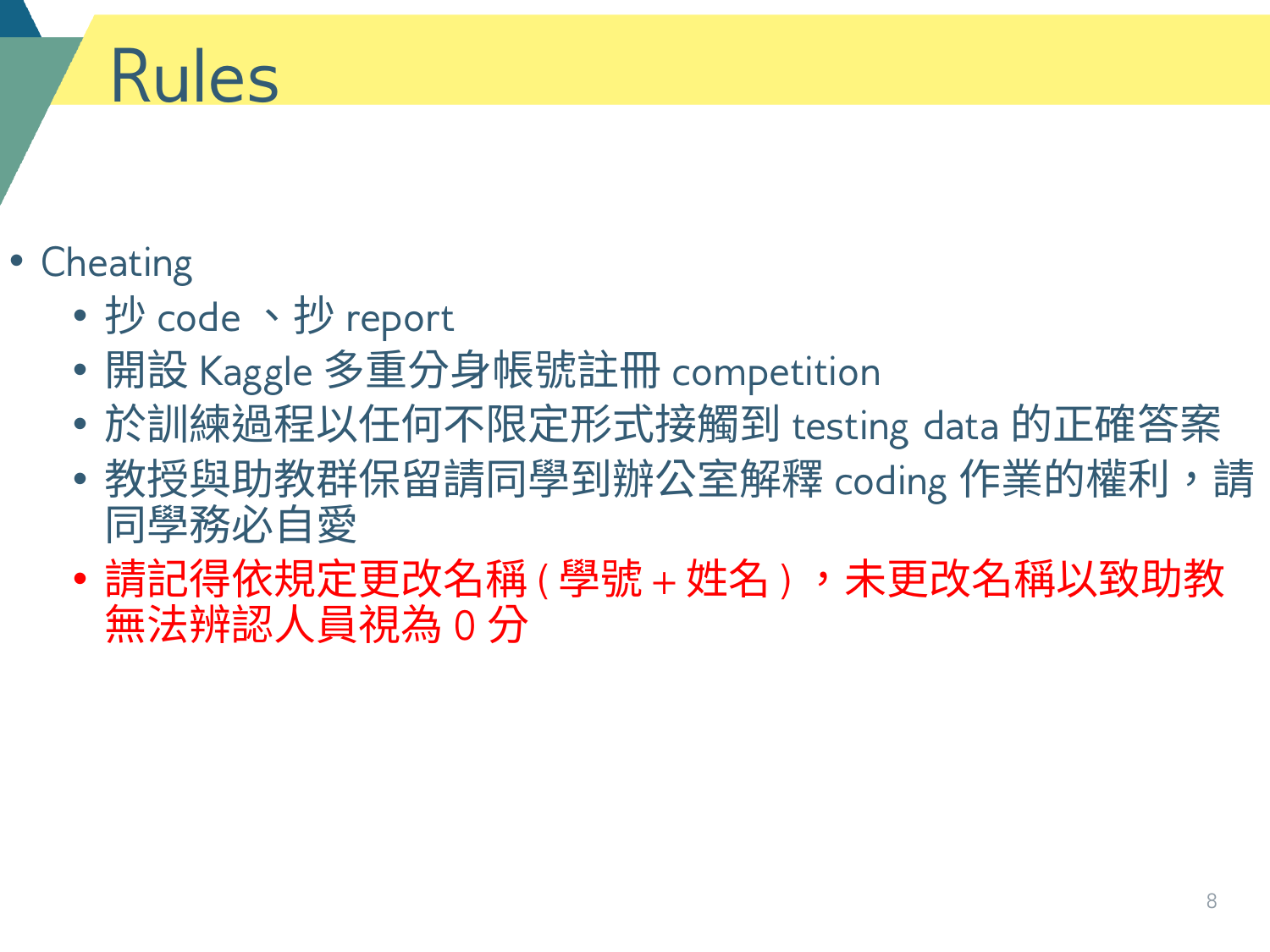

# Rules
Cheating
抄code、抄report
開設Kaggle多重分身帳號註冊competition
於訓練過程以任何不限定形式接觸到testing data的正確答案
教授與助教群保留請同學到辦公室解釋coding作業的權利，請同學務必自愛
請記得依規定更改名稱(學號+姓名)，未更改名稱以致助教無法辨認人員視為0分
8